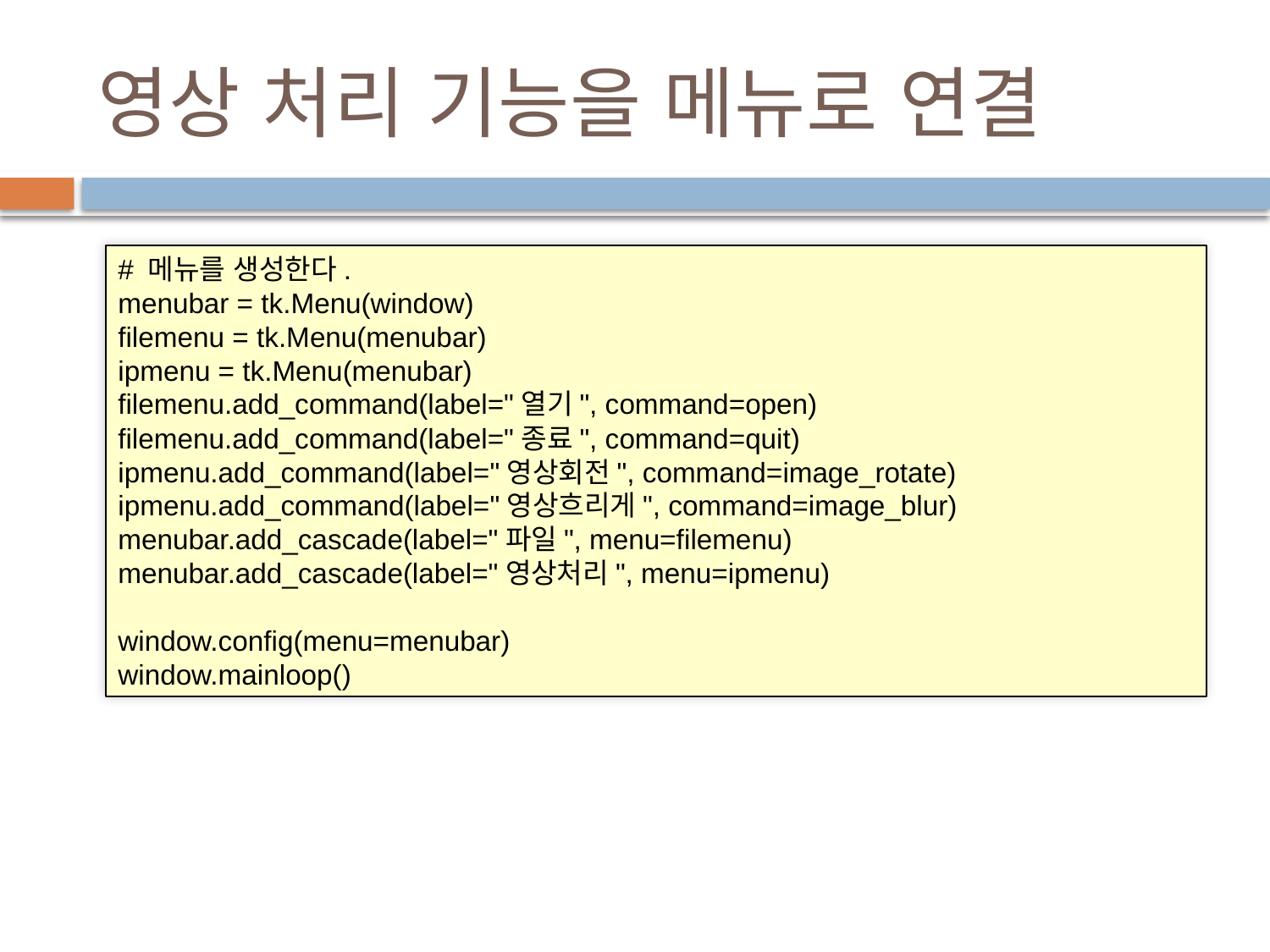

# 영상 처리 기능을 메뉴로 연결
# 메뉴를 생성한다.
menubar = tk.Menu(window)
filemenu = tk.Menu(menubar)
ipmenu = tk.Menu(menubar)
filemenu.add_command(label="열기", command=open)
filemenu.add_command(label="종료", command=quit)
ipmenu.add_command(label="영상회전", command=image_rotate)
ipmenu.add_command(label="영상흐리게", command=image_blur)
menubar.add_cascade(label="파일", menu=filemenu)
menubar.add_cascade(label="영상처리", menu=ipmenu)

window.config(menu=menubar)
window.mainloop()